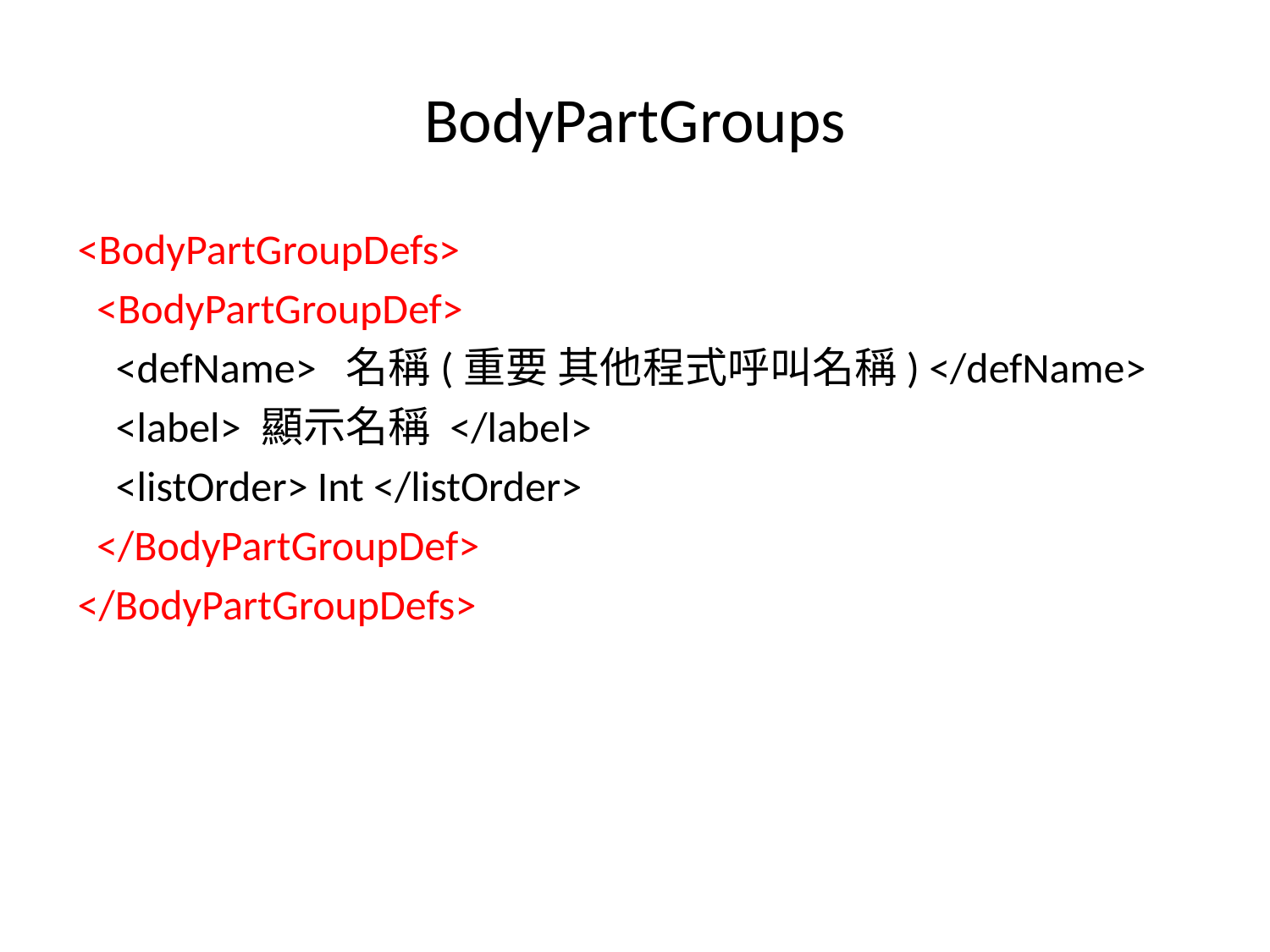

# BodyPartGroups
<BodyPartGroupDefs>
  <BodyPartGroupDef>
    <defName>  名稱(重要 其他程式呼叫名稱) </defName>
    <label> 顯示名稱 </label>
    <listOrder> Int </listOrder>
  </BodyPartGroupDef>
</BodyPartGroupDefs>